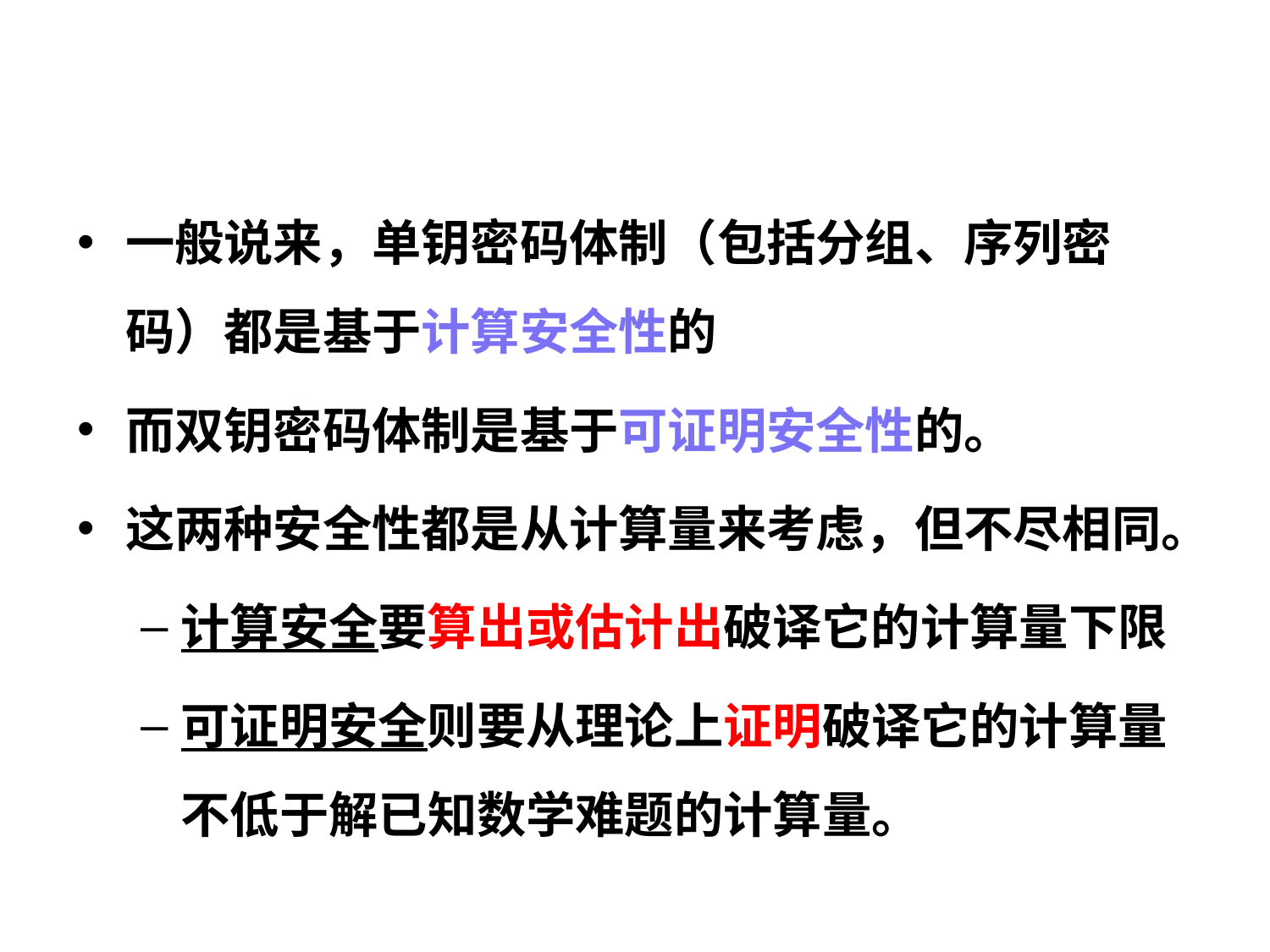

一般说来，单钥密码体制（包括分组、序列密码）都是基于计算安全性的
而双钥密码体制是基于可证明安全性的。
这两种安全性都是从计算量来考虑，但不尽相同。
计算安全要算出或估计出破译它的计算量下限
可证明安全则要从理论上证明破译它的计算量不低于解已知数学难题的计算量。